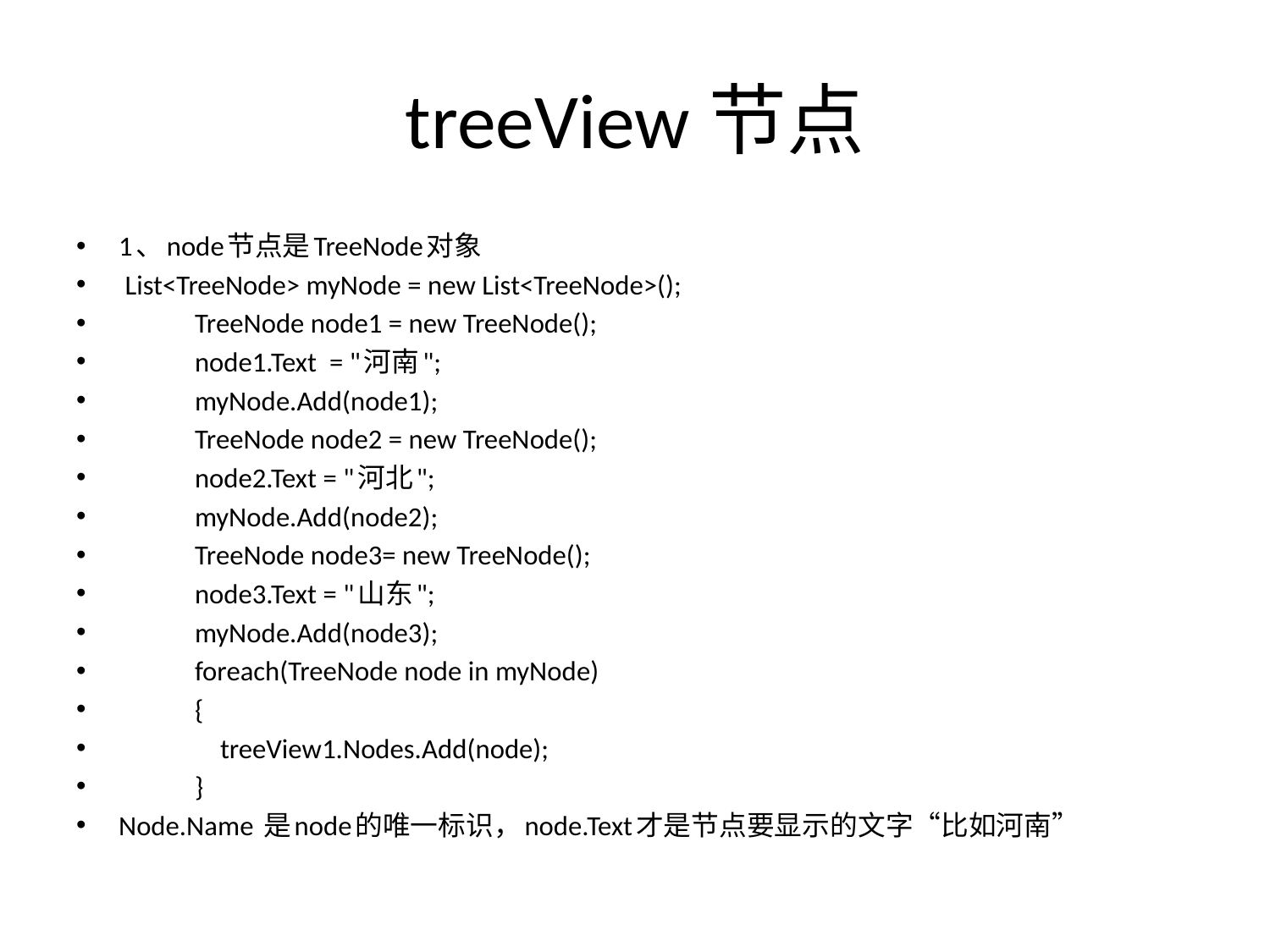

# treeView节点
1、node节点是TreeNode对象
 List<TreeNode> myNode = new List<TreeNode>();
            TreeNode node1 = new TreeNode();
            node1.Text  = "河南";
            myNode.Add(node1);
            TreeNode node2 = new TreeNode();
            node2.Text = "河北";
            myNode.Add(node2);
            TreeNode node3= new TreeNode();
            node3.Text = "山东";
            myNode.Add(node3);
            foreach(TreeNode node in myNode)
            {
                treeView1.Nodes.Add(node);
            }
Node.Name 是node的唯一标识，node.Text才是节点要显示的文字“比如河南”